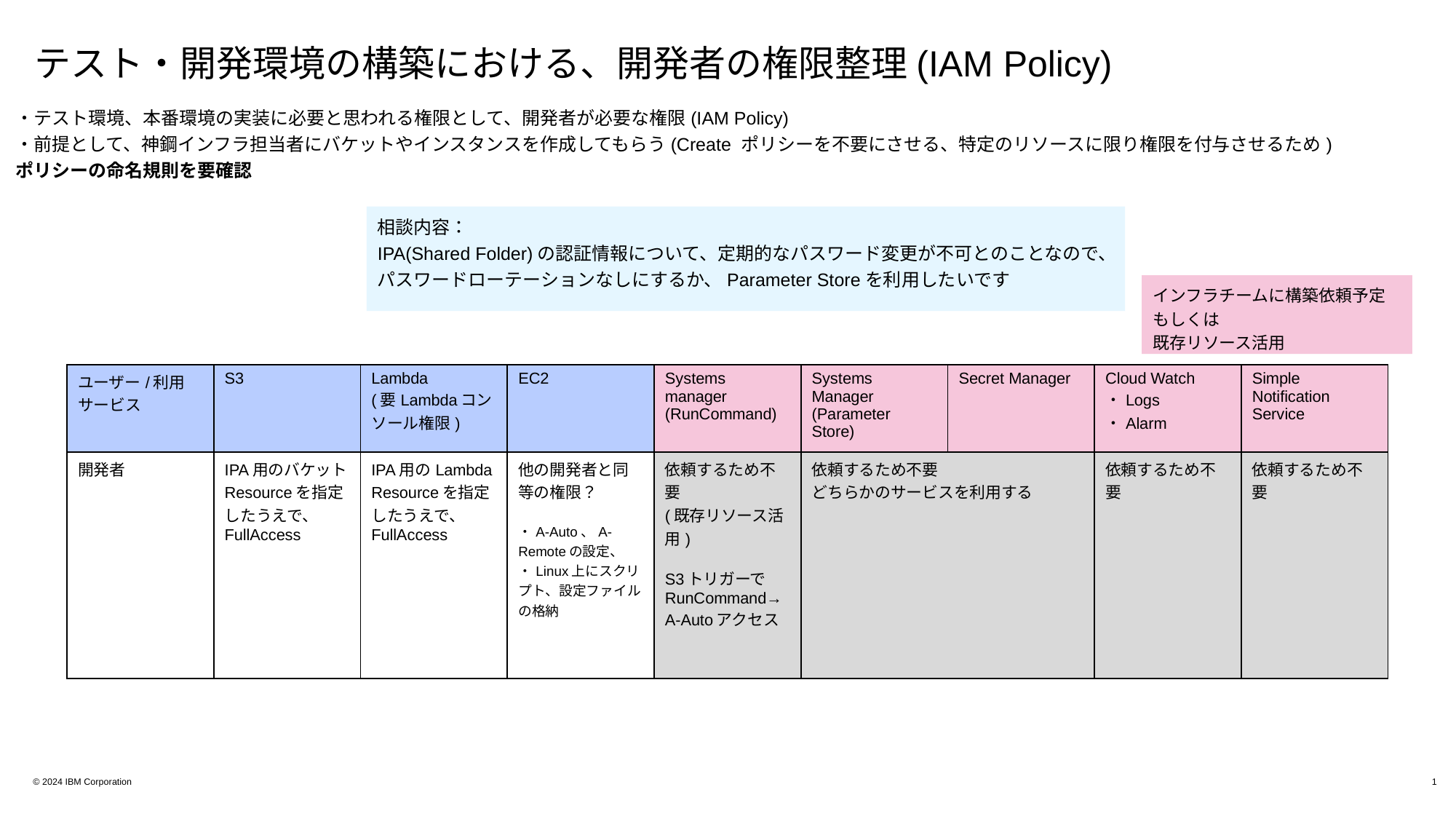

# テスト・開発環境の構築における、開発者の権限整理(IAM Policy)
・テスト環境、本番環境の実装に必要と思われる権限として、開発者が必要な権限(IAM Policy)
・前提として、神鋼インフラ担当者にバケットやインスタンスを作成してもらう(Create ポリシーを不要にさせる、特定のリソースに限り権限を付与させるため)
ポリシーの命名規則を要確認

相談内容：
IPA(Shared Folder)の認証情報について、定期的なパスワード変更が不可とのことなので、
パスワードローテーションなしにするか、Parameter Storeを利用したいです
インフラチームに構築依頼予定
もしくは
既存リソース活用
| ユーザー/利用サービス | S3 | Lambda (要Lambdaコンソール権限) | EC2 | Systems manager (RunCommand) | Systems Manager (Parameter Store) | Secret Manager | Cloud Watch ・Logs ・Alarm | Simple Notification Service |
| --- | --- | --- | --- | --- | --- | --- | --- | --- |
| 開発者 | IPA用のバケットResourceを指定したうえで、 FullAccess | IPA用のLambda Resourceを指定したうえで、 FullAccess | 他の開発者と同等の権限？ ・A-Auto、A-Remoteの設定、 ・Linux上にスクリプト、設定ファイルの格納 | 依頼するため不要 (既存リソース活用) S3トリガーでRunCommand→A-Autoアクセス | 依頼するため不要 どちらかのサービスを利用する |  | 依頼するため不要 | 依頼するため不要 |